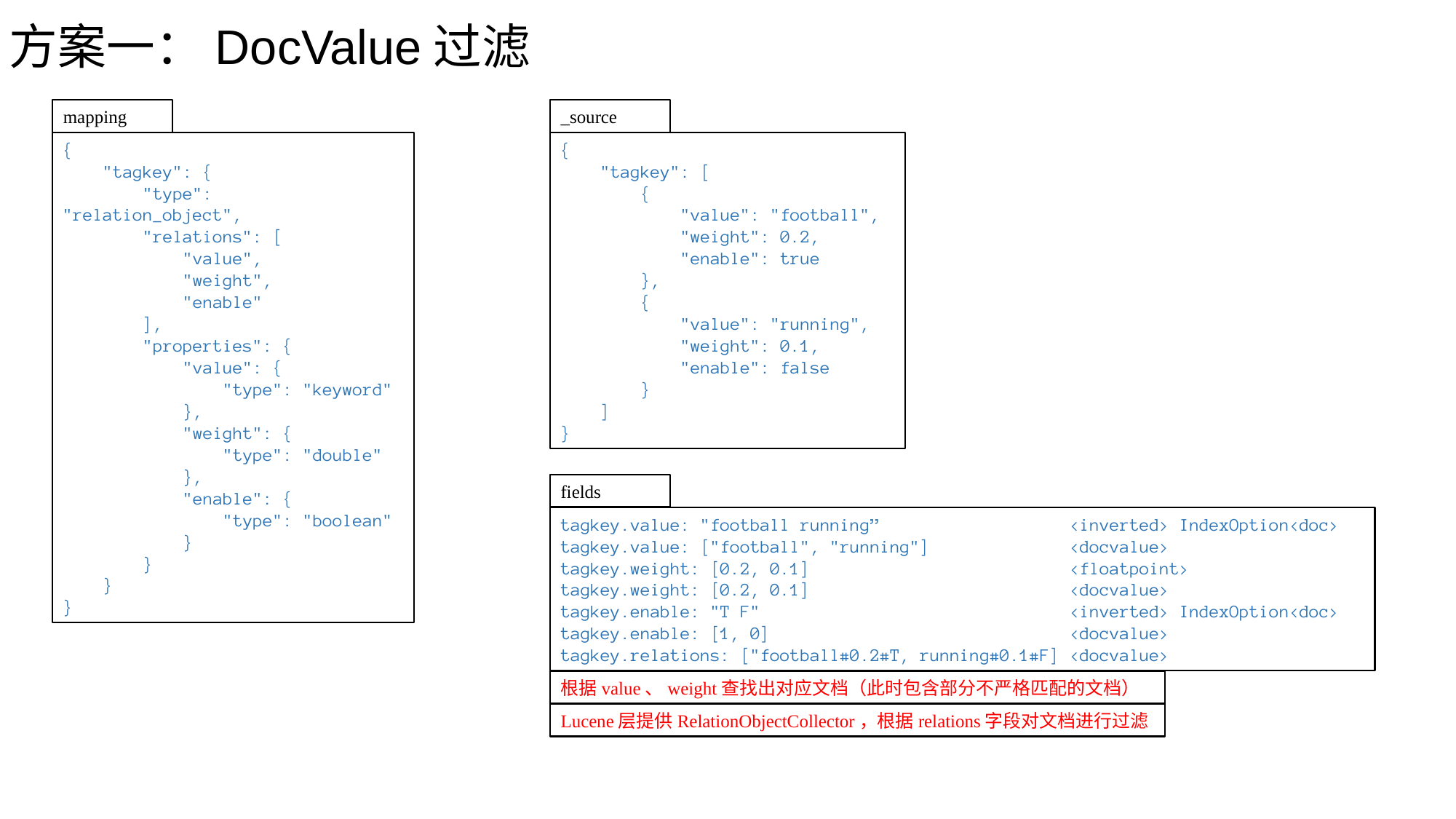

方案一：DocValue过滤
mapping
_source
{
    "tagkey": {
        "type": "relation_object",
        "relations": [
            "value",
            "weight",
            "enable"
        ],
        "properties": {
            "value": {
                "type": "keyword"
            },
            "weight": {
                "type": "double"
            },
            "enable": {
                "type": "boolean"
            }
        }
    }
}
{
    "tagkey": [
        {
            "value": "football",
            "weight": 0.2,
            "enable": true
        },
        {
            "value": "running",
            "weight": 0.1,
            "enable": false
        }
    ]
}
fields
tagkey.value: "football running”                   <inverted> IndexOption<doc>
tagkey.value: ["football", "running"]              <docvalue>
tagkey.weight: [0.2, 0.1]                          <floatpoint>
tagkey.weight: [0.2, 0.1]                          <docvalue>
tagkey.enable: "T F"                               <inverted> IndexOption<doc>
tagkey.enable: [1, 0]                              <docvalue>
tagkey.relations: ["football#0.2#T, running#0.1#F] <docvalue>
根据value、weight查找出对应文档（此时包含部分不严格匹配的文档）
Lucene层提供RelationObjectCollector，根据relations字段对文档进行过滤